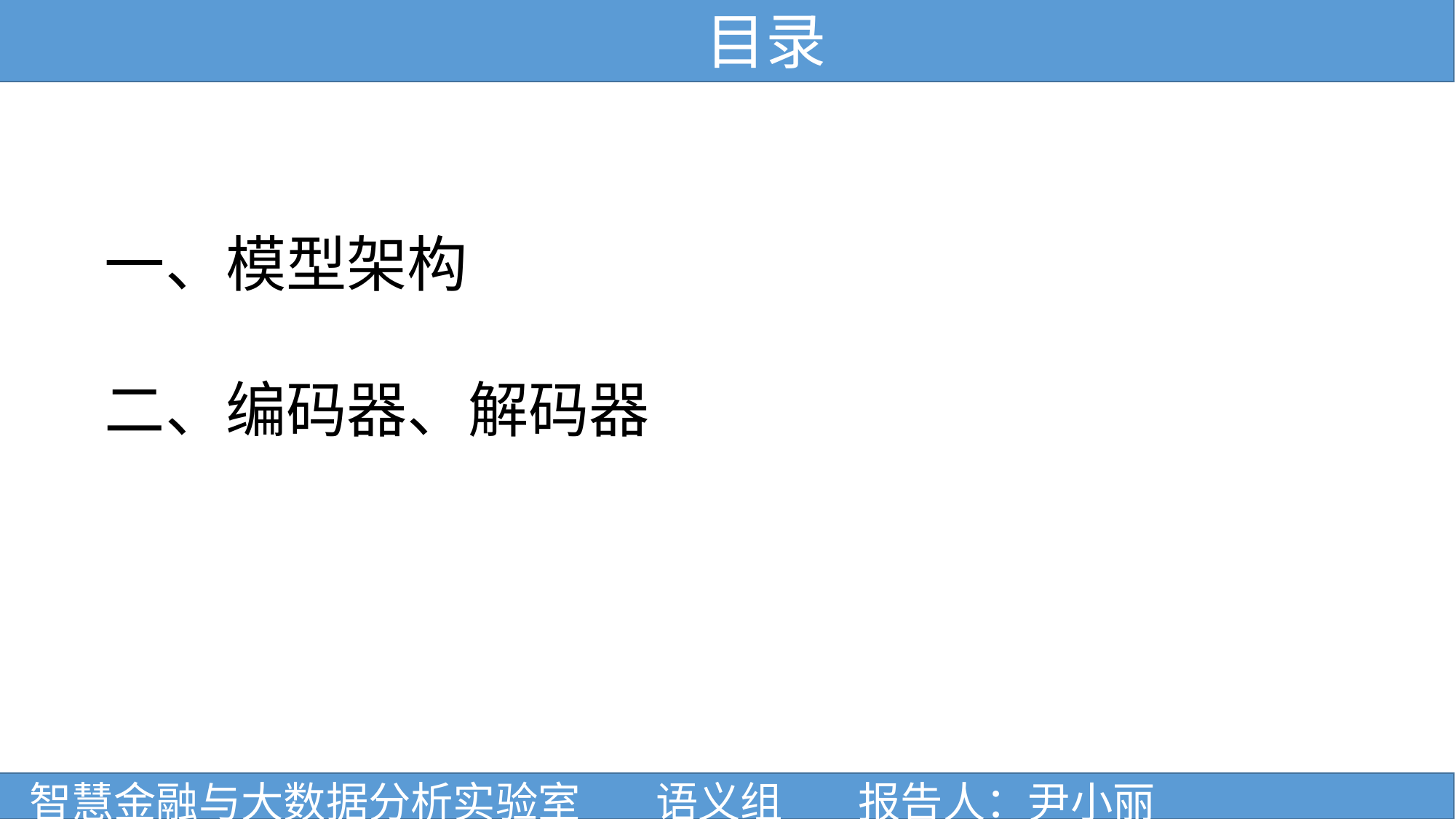

目录

一、模型架构

二、编码器、解码器

智慧金融与大数据分析实验室        语义组        报告人：尹小丽